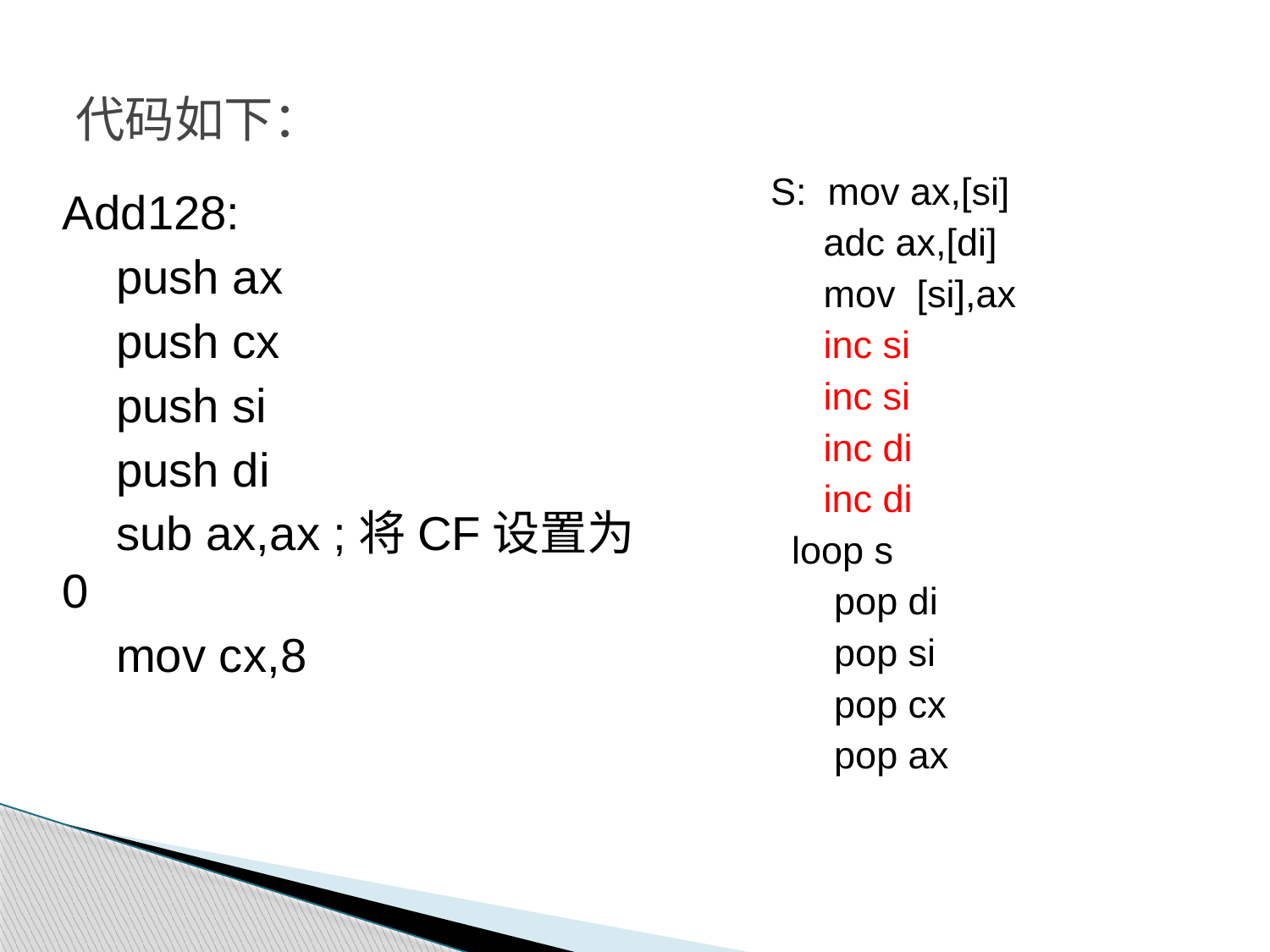

# 代码如下：
S:  mov ax,[si]
     adc ax,[di]
     mov  [si],ax
     inc si
     inc si
     inc di
     inc di
  loop s
      pop di
      pop si
      pop cx
      pop ax
Add128:
    push ax
    push cx
    push si
    push di
    sub ax,ax ;将CF设置为0
    mov cx,8